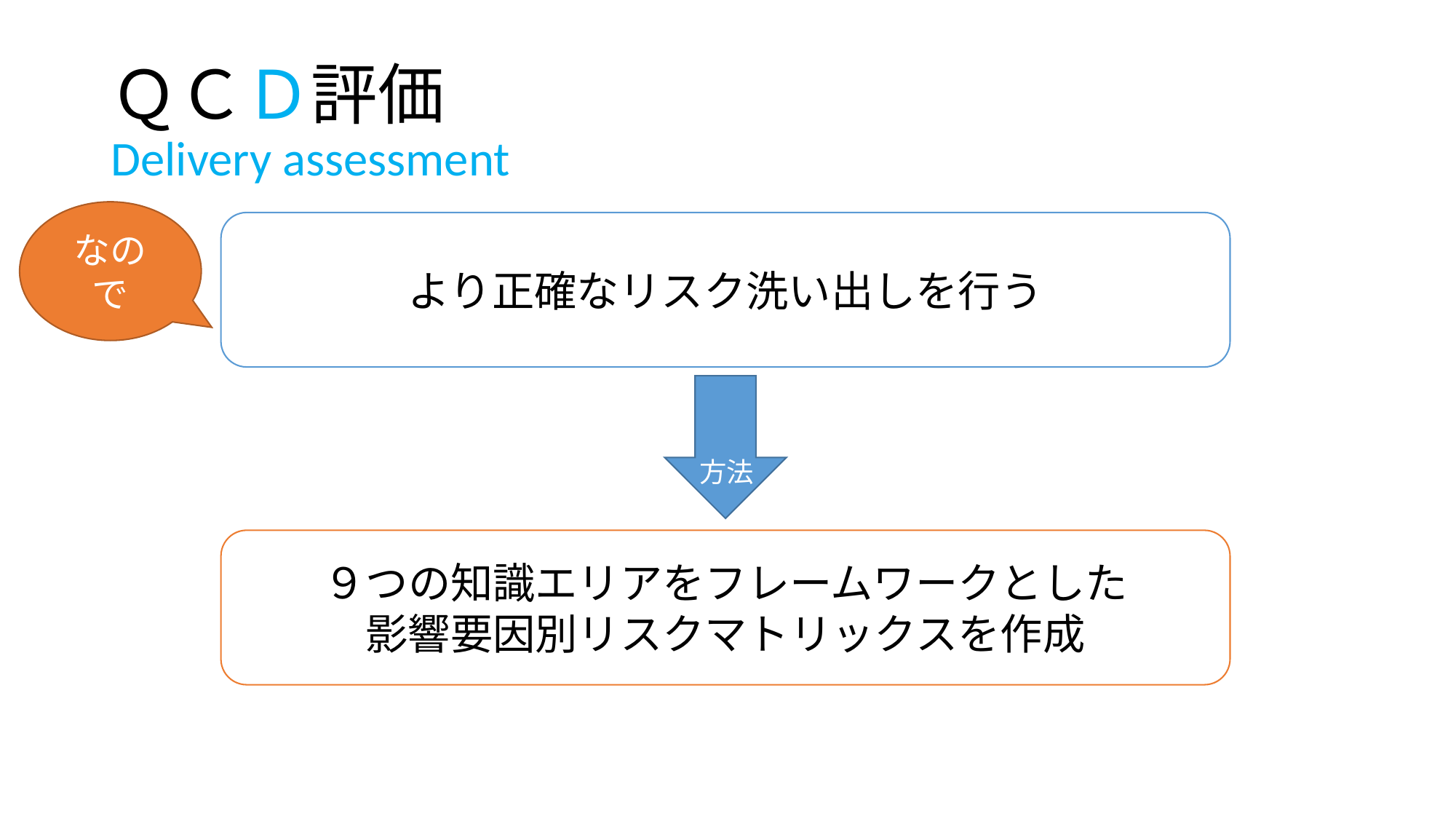

# ＱＣＤ評価 Delivery assessment
なので
より正確なリスク洗い出しを行う

方法
９つの知識エリアをフレームワークとした
影響要因別リスクマトリックスを作成